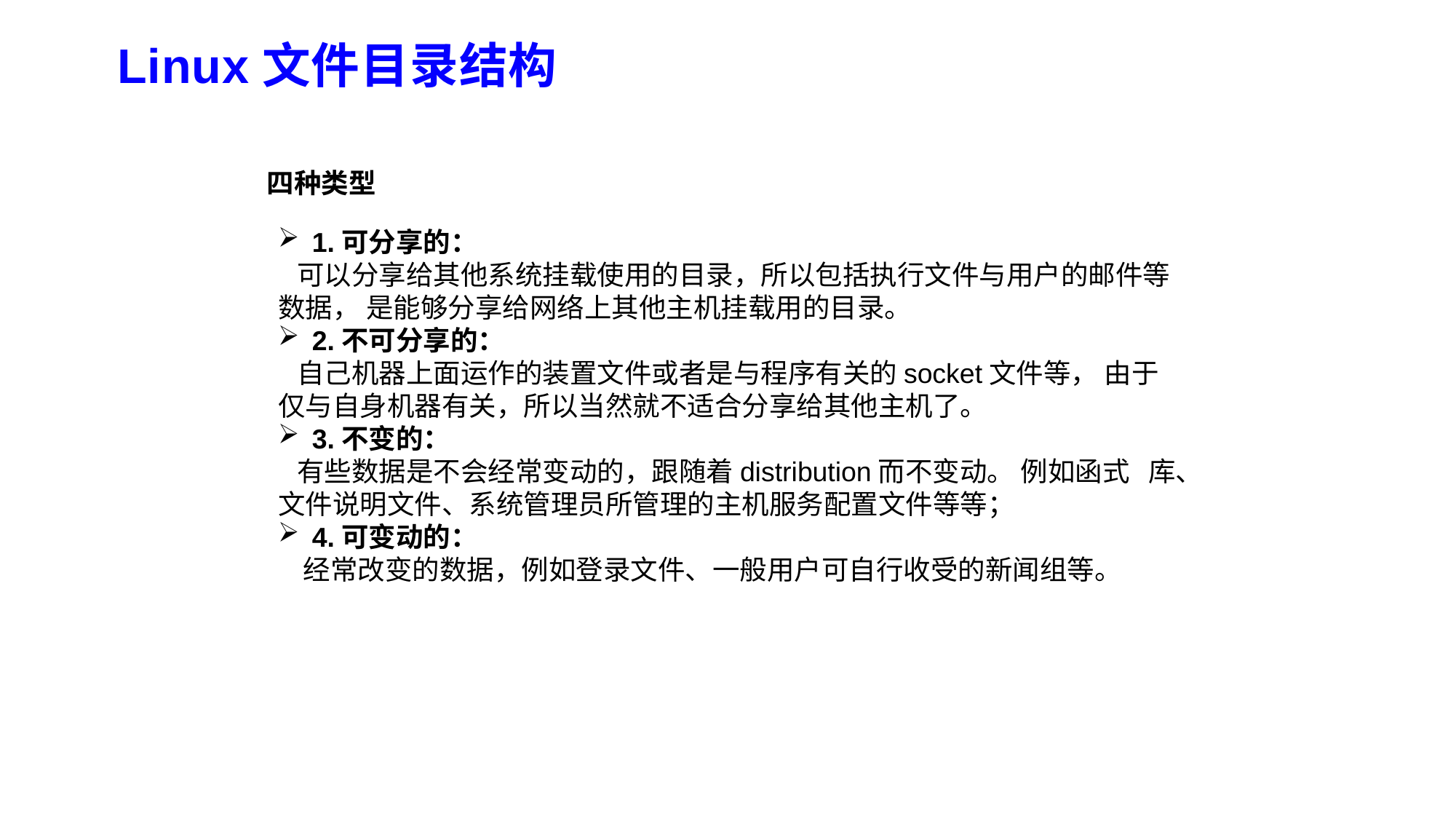

Linux文件目录结构
四种类型
1.可分享的：
  可以分享给其他系统挂载使用的目录，所以包括执行文件与用户的邮件等数据， 是能够分享给网络上其他主机挂载用的目录。
2.不可分享的：
  自己机器上面运作的装置文件或者是与程序有关的socket文件等， 由于仅与自身机器有关，所以当然就不适合分享给其他主机了。
3.不变的：
  有些数据是不会经常变动的，跟随着distribution而不变动。 例如函式   库、文件说明文件、系统管理员所管理的主机服务配置文件等等；
4.可变动的：
   经常改变的数据，例如登录文件、一般用户可自行收受的新闻组等。